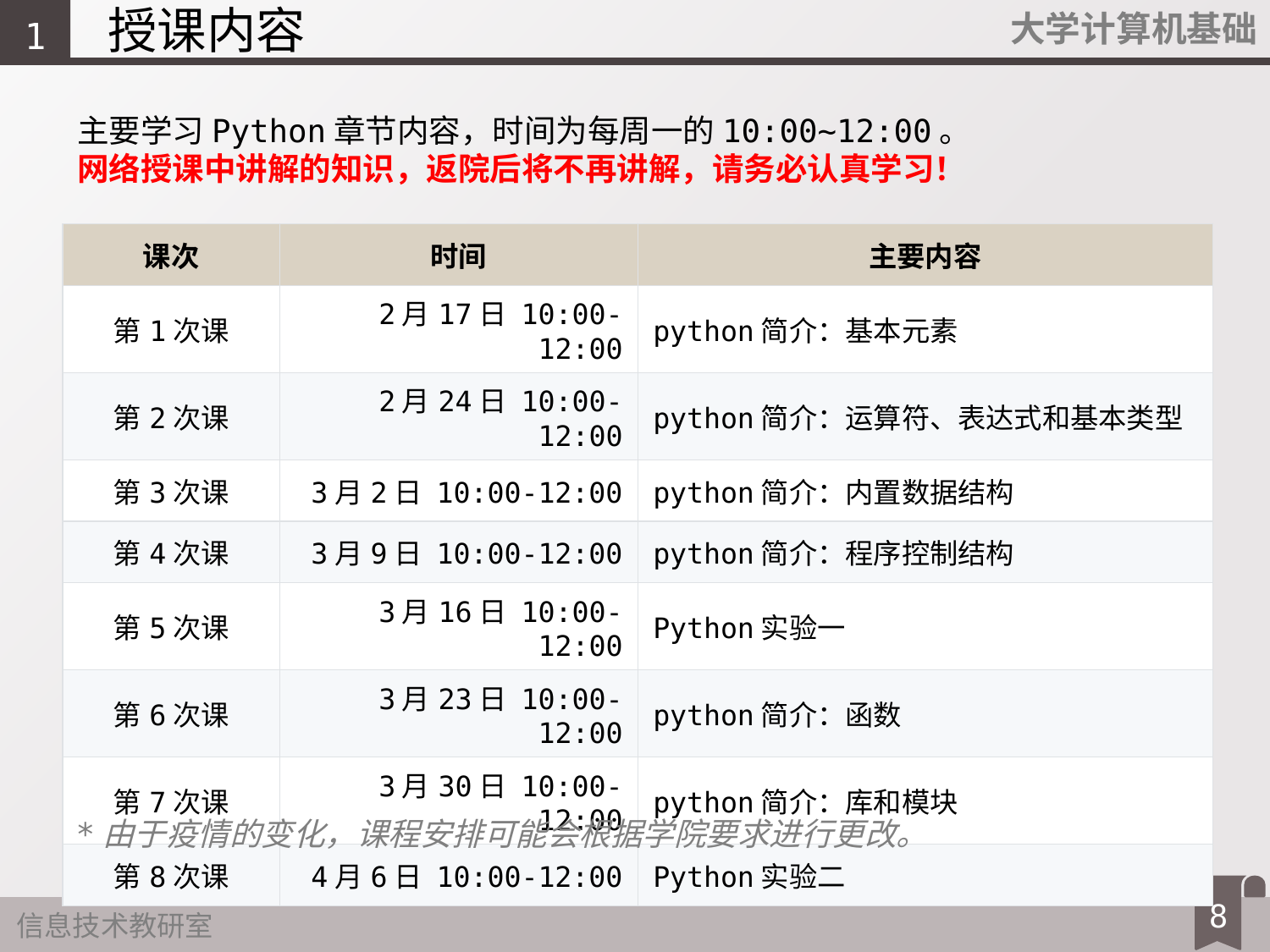

1
# 授课内容
主要学习Python章节内容，时间为每周一的10:00~12:00。
网络授课中讲解的知识，返院后将不再讲解，请务必认真学习！
| 课次 | 时间 | 主要内容 |
| --- | --- | --- |
| 第1次课 | 2月17日 10:00-12:00 | python简介：基本元素 |
| 第2次课 | 2月24日 10:00-12:00 | python简介：运算符、表达式和基本类型 |
| 第3次课 | 3月2日 10:00-12:00 | python简介：内置数据结构 |
| 第4次课 | 3月9日 10:00-12:00 | python简介：程序控制结构 |
| 第5次课 | 3月16日 10:00-12:00 | Python实验一 |
| 第6次课 | 3月23日 10:00-12:00 | python简介：函数 |
| 第7次课 | 3月30日 10:00-12:00 | python简介：库和模块 |
| 第8次课 | 4月6日 10:00-12:00 | Python实验二 |
*由于疫情的变化，课程安排可能会根据学院要求进行更改。
8